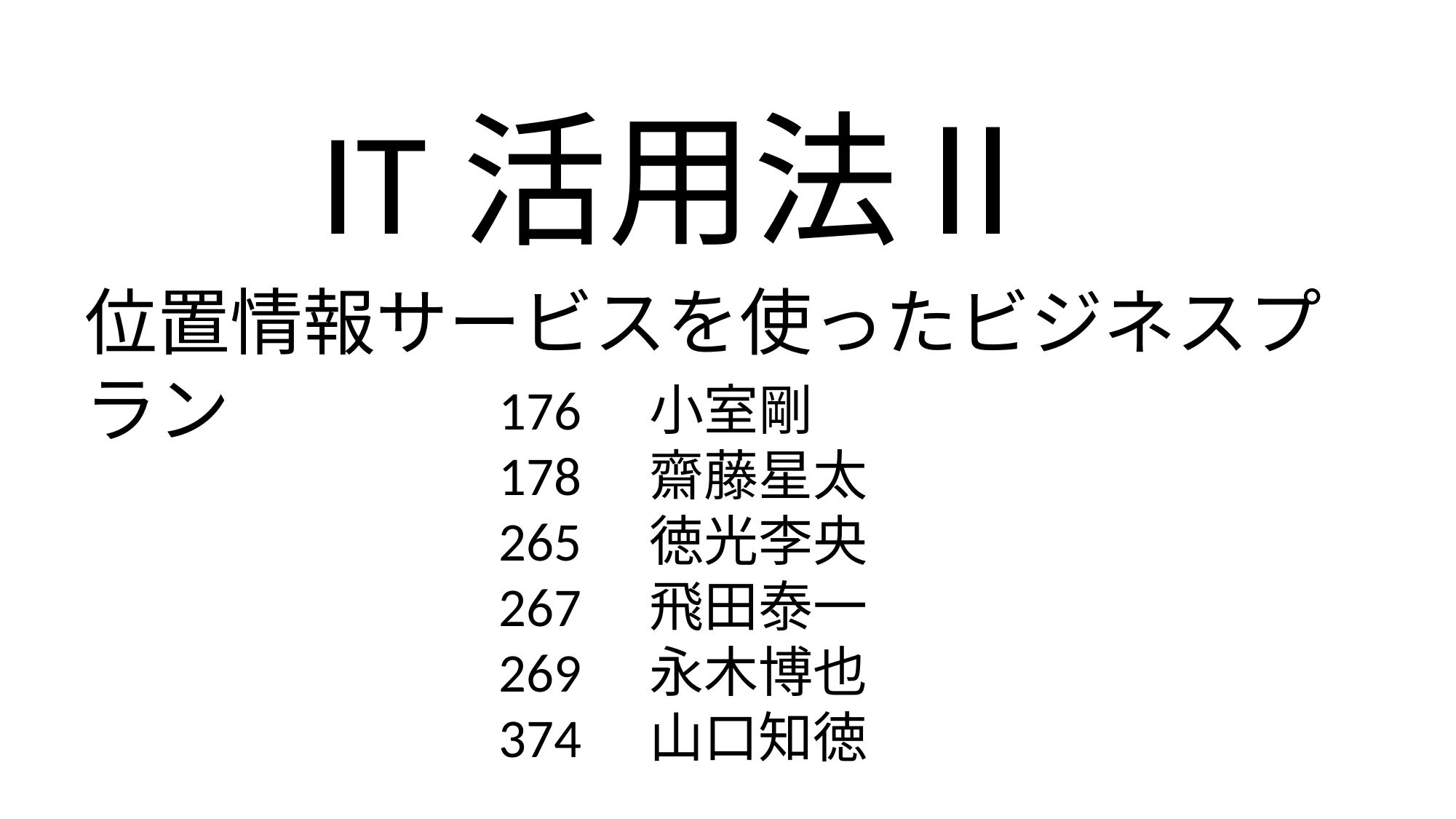

# IT活用法Ⅱ
位置情報サービスを使ったビジネスプラン
176　小室剛
178　齋藤星太
265　徳光李央
267　飛田泰一
269　永木博也
374　山口知徳